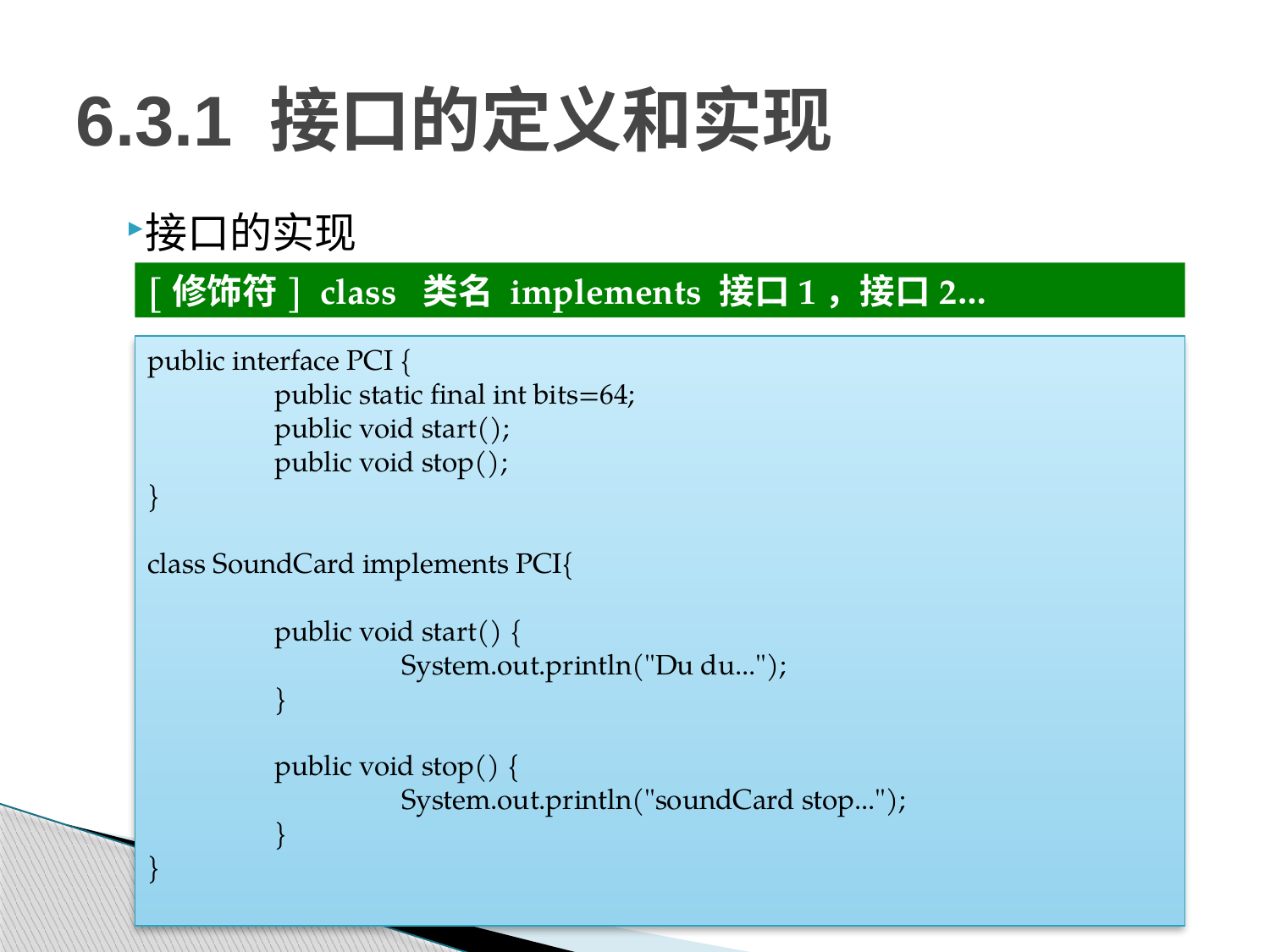

# 6.3.1 接口的定义和实现
接口的实现

[修饰符]  class  类名 implements 接口1，接口2…
public interface PCI {
	public static final int bits=64;
	public void start();
	public void stop();
}

class SoundCard implements PCI{

	public void start() {
		System.out.println("Du du...");
	}

	public void stop() {
		System.out.println("soundCard stop...");
	}
}